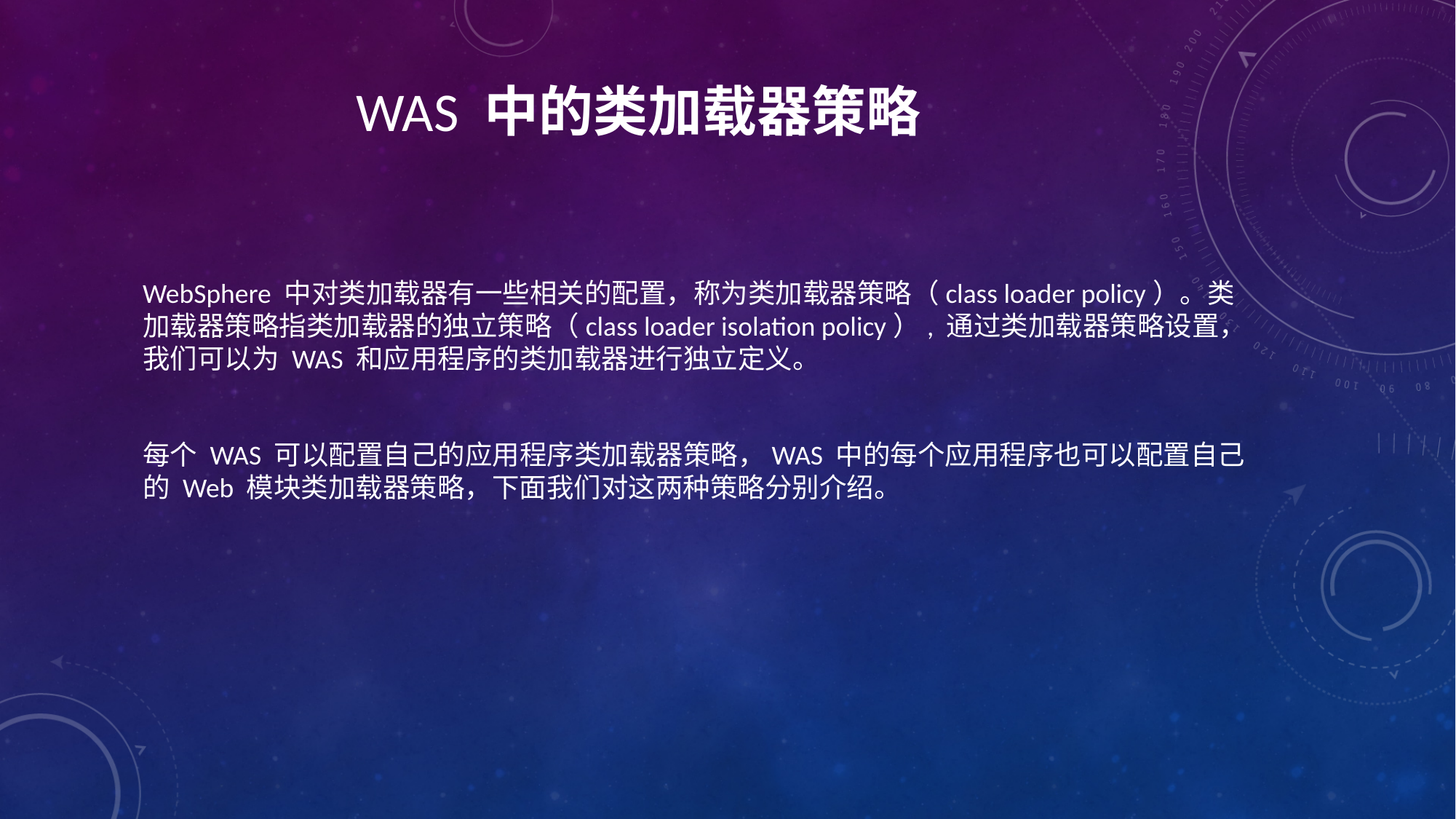

# WAS 中的类加载器策略
WebSphere 中对类加载器有一些相关的配置，称为类加载器策略（class loader policy）。类加载器策略指类加载器的独立策略（class loader isolation policy）, 通过类加载器策略设置，我们可以为 WAS 和应用程序的类加载器进行独立定义。

每个 WAS 可以配置自己的应用程序类加载器策略，WAS 中的每个应用程序也可以配置自己的 Web 模块类加载器策略，下面我们对这两种策略分别介绍。